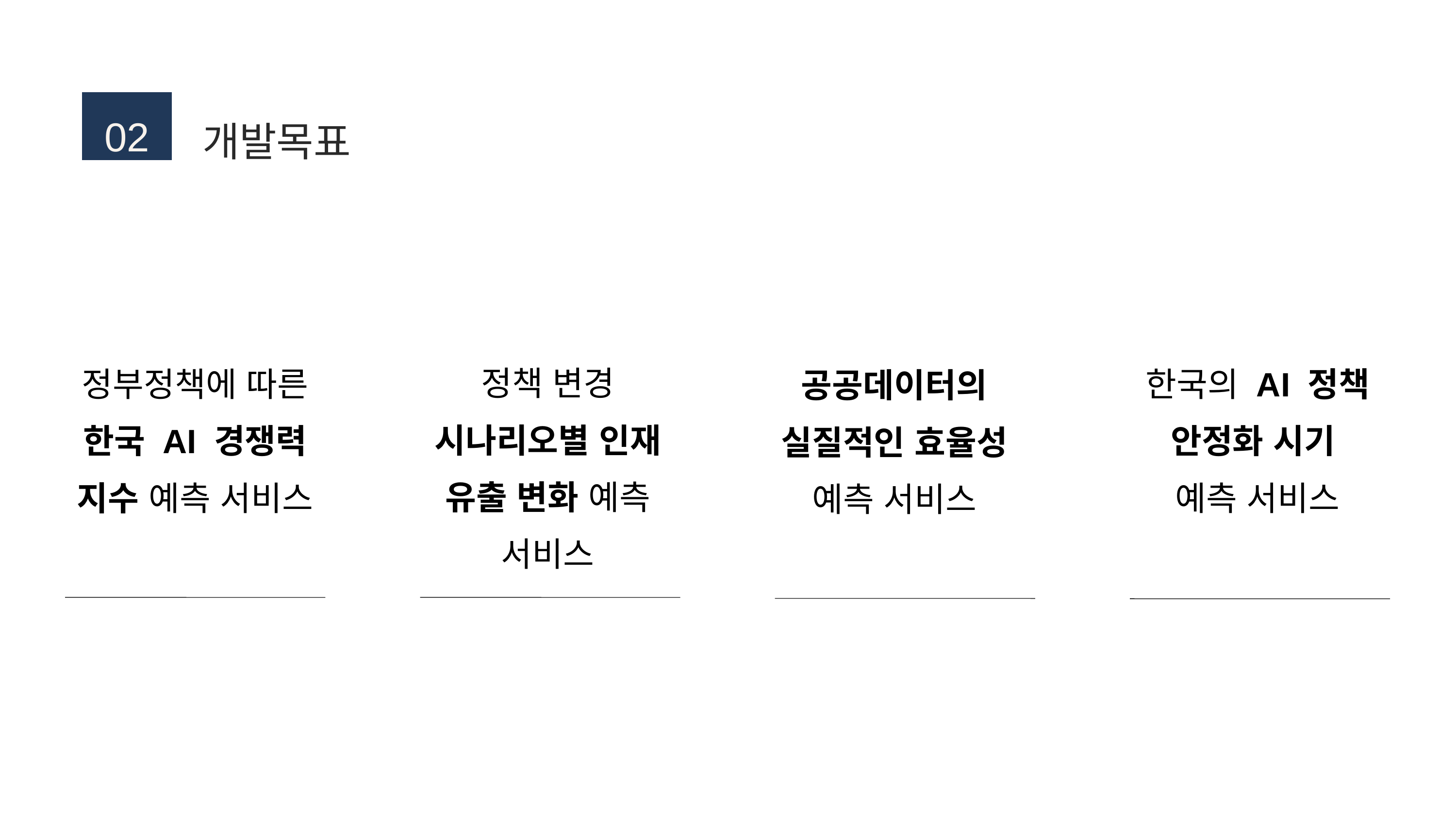

개발목표

02

정책 변경 시나리오별 인재 유출 변화 예측 서비스
정부정책에 따른 한국 AI 경쟁력 지수 예측 서비스
한국의 AI 정책 안정화 시기
예측 서비스
공공데이터의 실질적인 효율성 예측 서비스